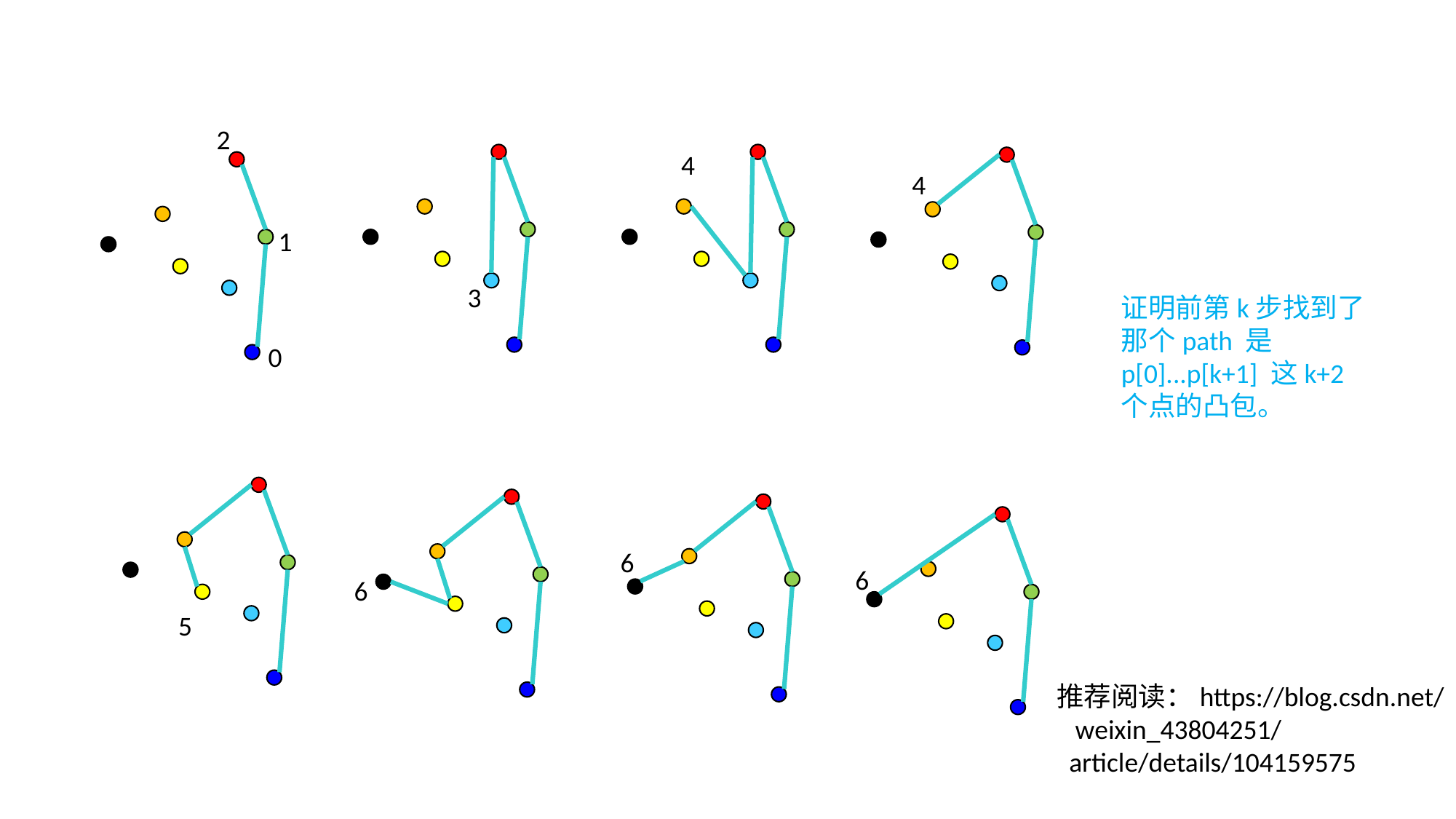

2
4

4

1

3

证明前第k步找到了那个path 是    p[0]...p[k+1] 这k+2个点的凸包。
0

6

6

6

5

推荐阅读：https://blog.csdn.net/
   weixin_43804251/
  article/details/104159575